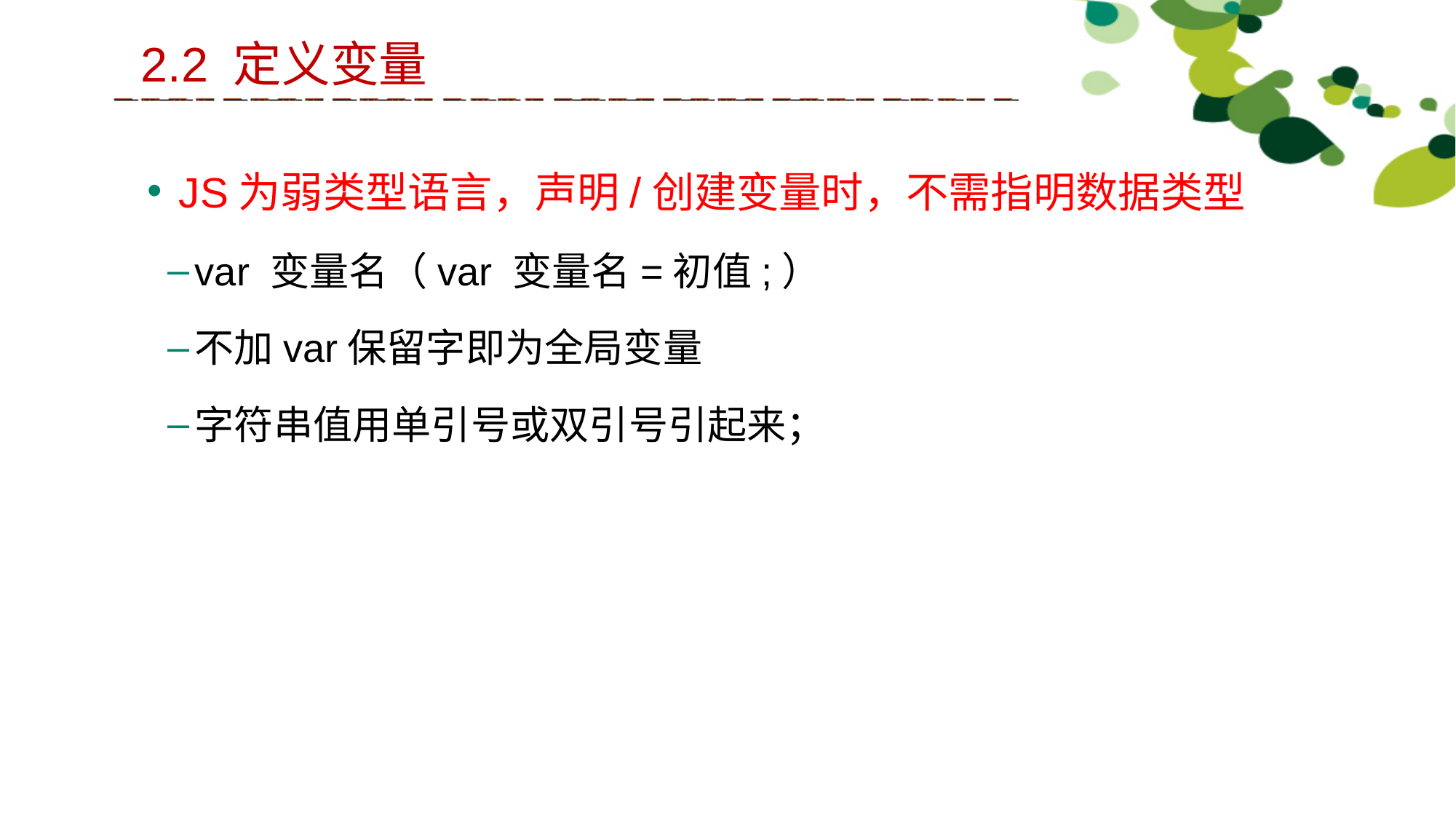

2.2 定义变量
 JS为弱类型语言，声明/创建变量时，不需指明数据类型
var 变量名（var 变量名=初值;）
不加var保留字即为全局变量
字符串值用单引号或双引号引起来；